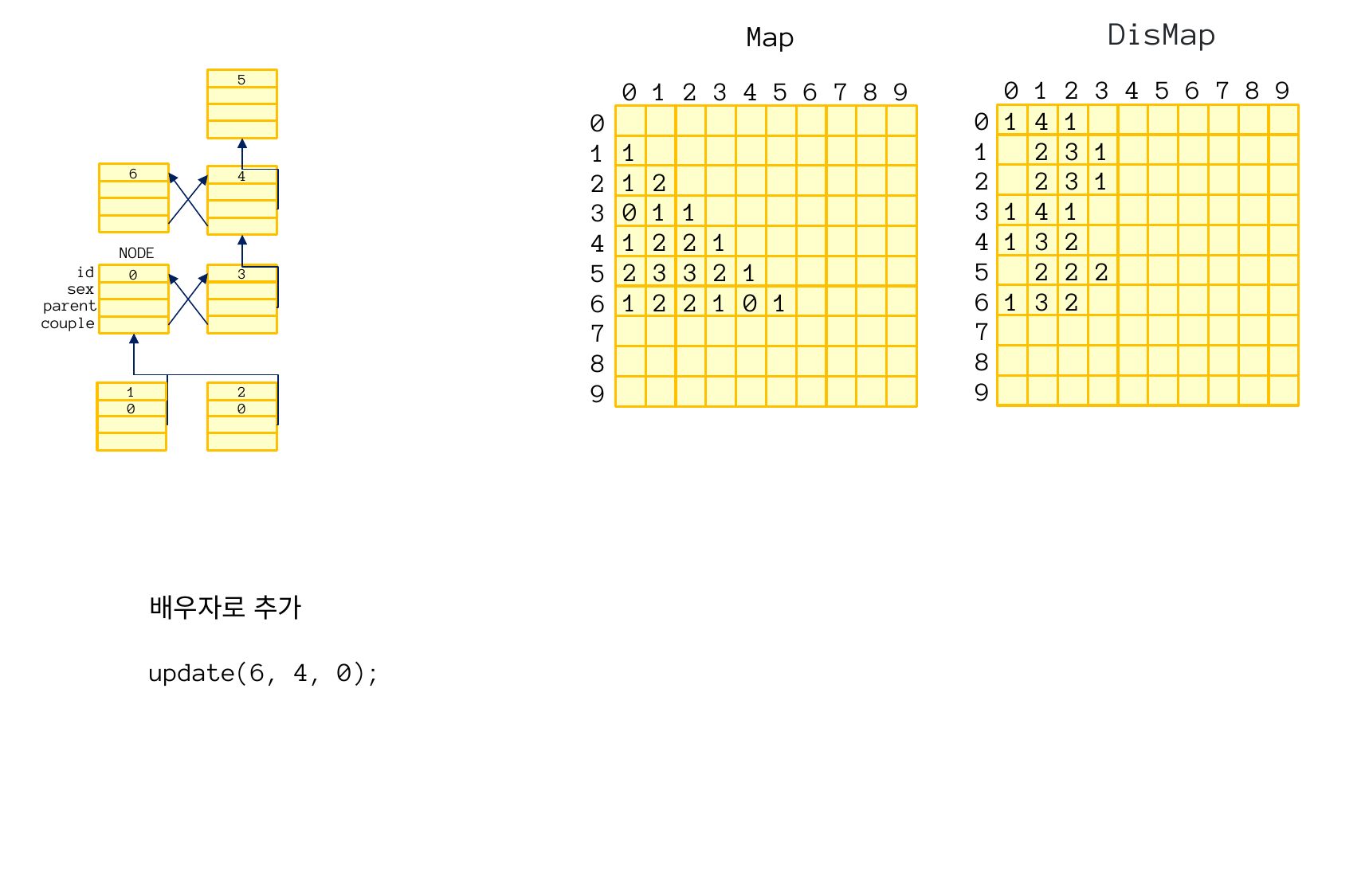

DisMap
Map
5
0
1
2
3
4
5
6
7
8
9
0
1
2
3
4
5
6
7
8
9

0
1
4
1

0

1

2
3
1

1

1
6
2

2
3
1

1
2

4
2

3
1
4
1

0
1
1

3

4
1
3
2

1
2
2
1

4
NODE
id
5

2
2
2

2
3
3
2
1

5
3
0
sex

parent
6
1
3
2

1
2
2
1
0
1

6

couple
7

7
8

8
9

9
1
2
0
0

배우자로 추가

update(6, 4, 0);